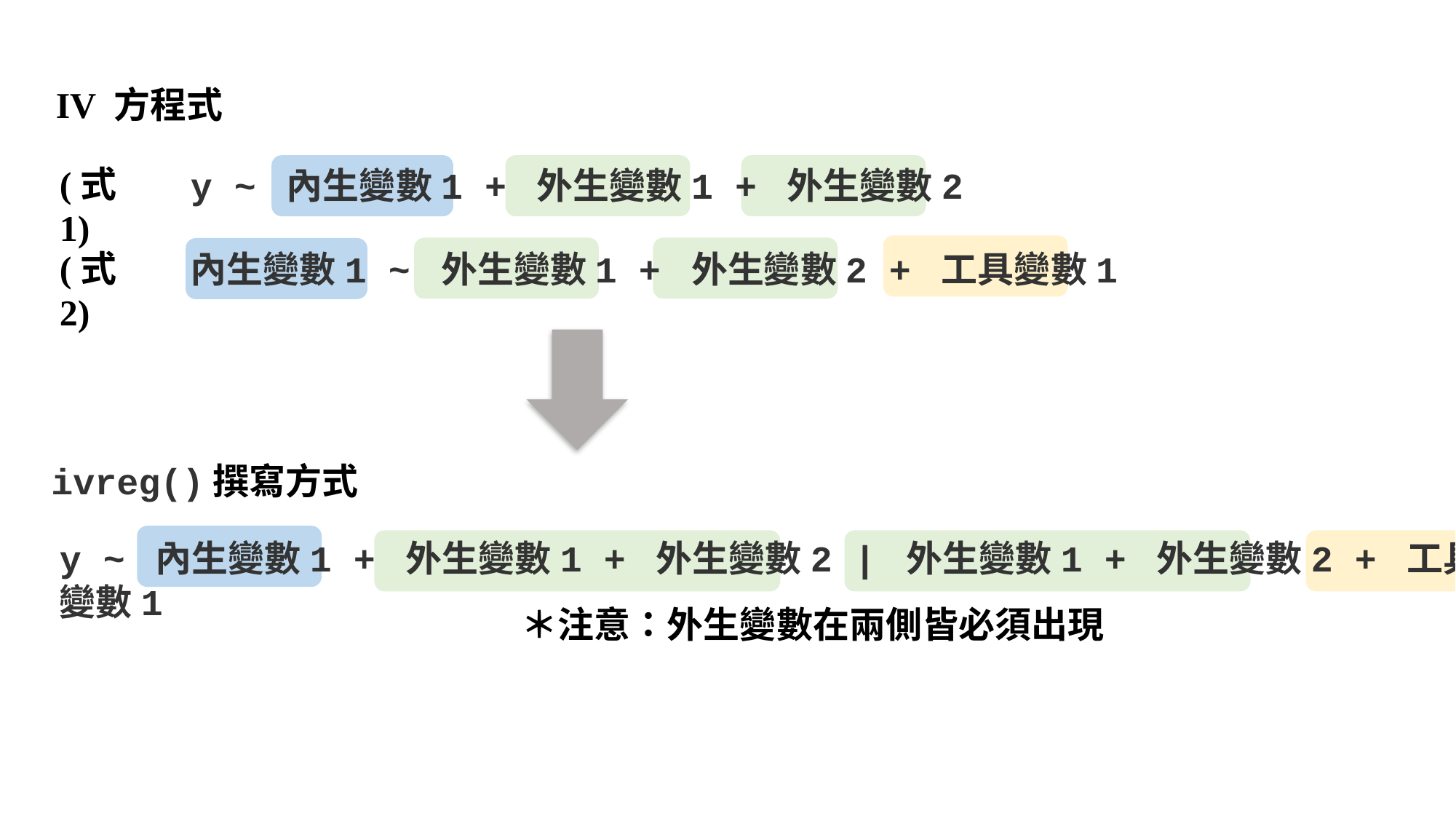

IV 方程式

(式1)
y ~ 內生變數1 + 外生變數1 + 外生變數2

(式2)
內生變數1 ~ 外生變數1 + 外生變數2 + 工具變數1

ivreg()撰寫方式

y ~ 內生變數1 + 外生變數1 + 外生變數2 | 外生變數1 + 外生變數2 + 工具變數1

＊注意：外生變數在兩側皆必須出現